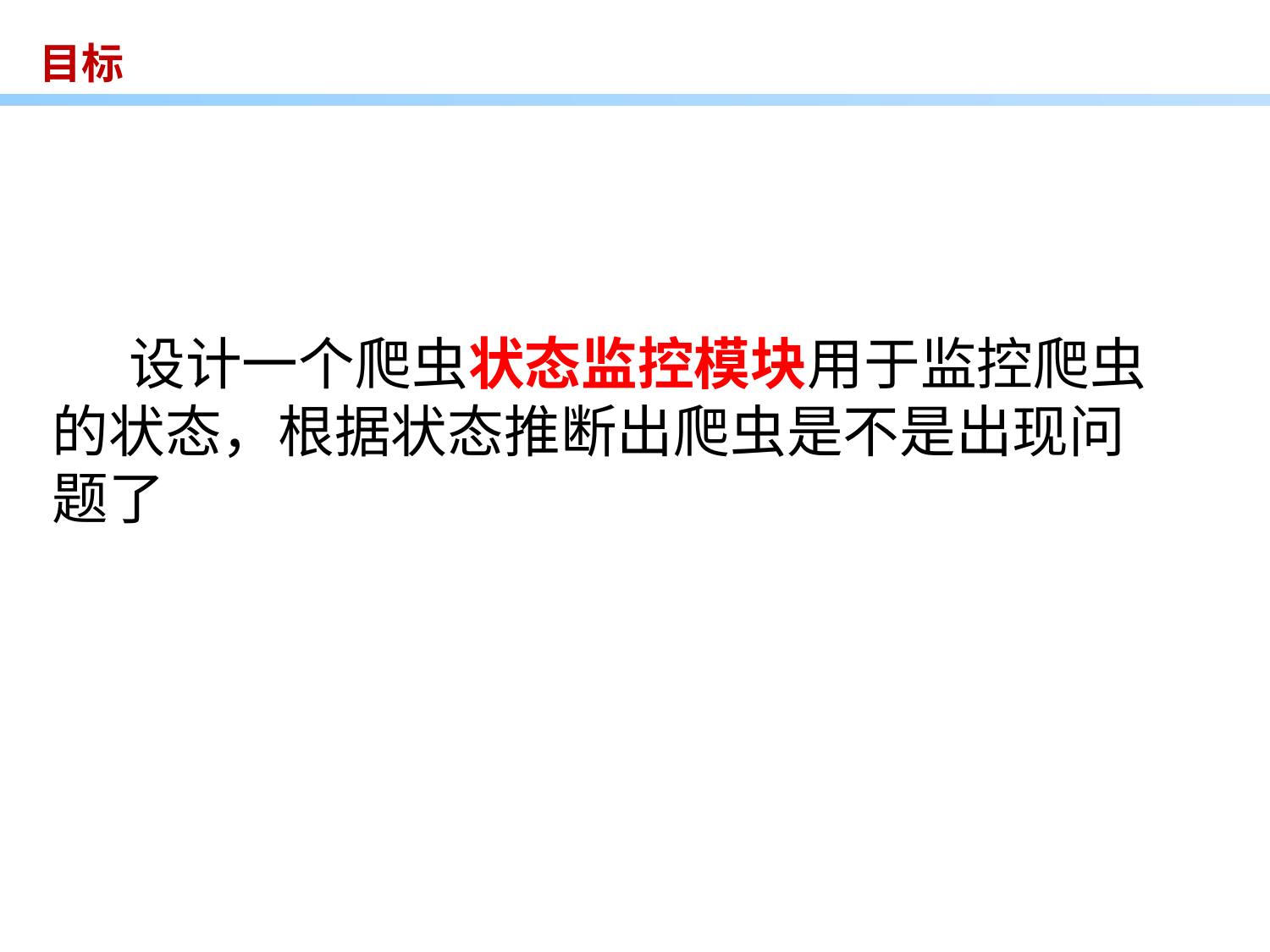

目标

     设计一个爬虫状态监控模块用于监控爬虫的状态，根据状态推断出爬虫是不是出现问题了